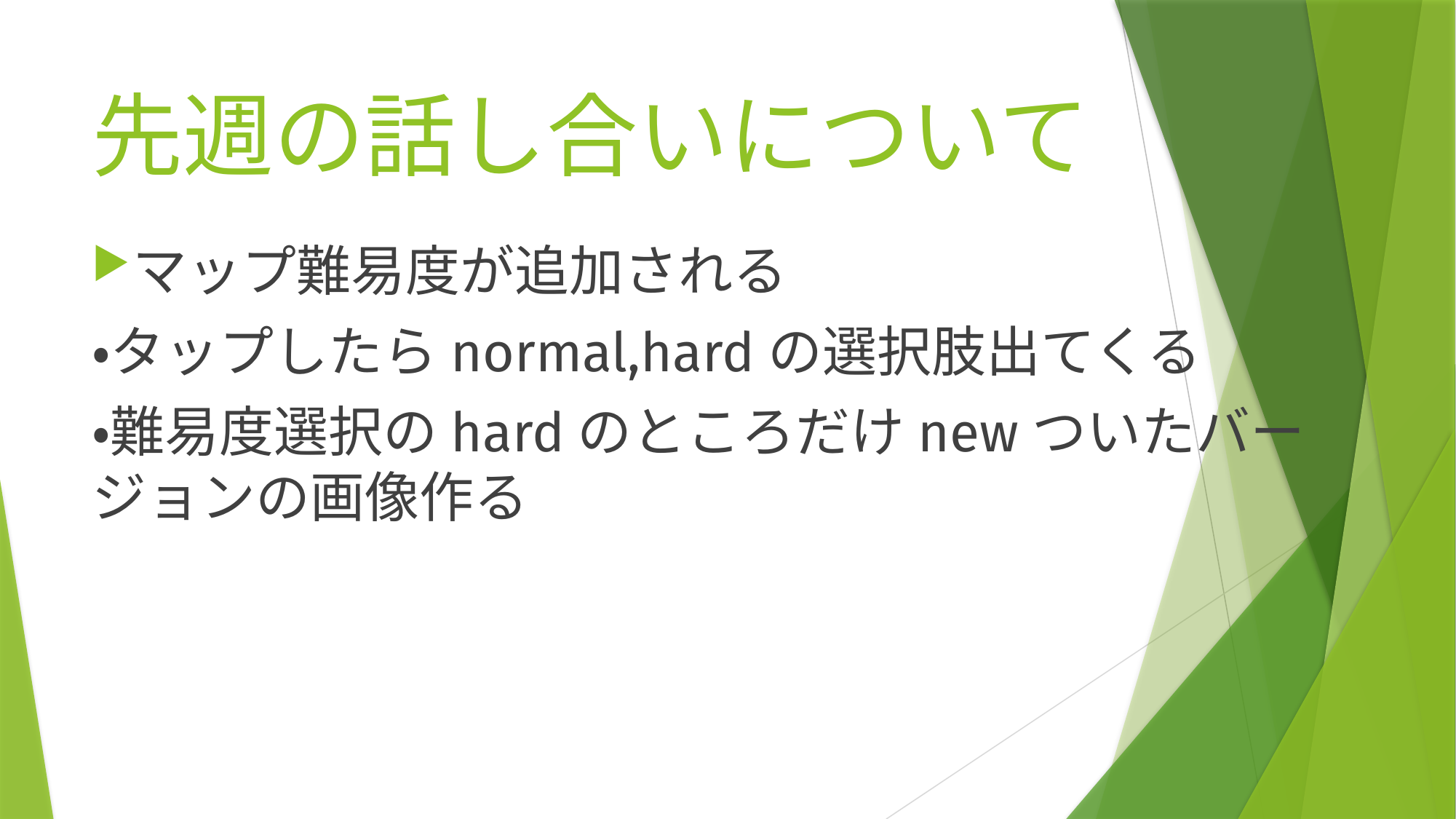

# 先週の話し合いについて
マップ難易度が追加される
・タップしたらnormal,hardの選択肢出てくる
・難易度選択のhardのところだけnewついたバージョンの画像作る